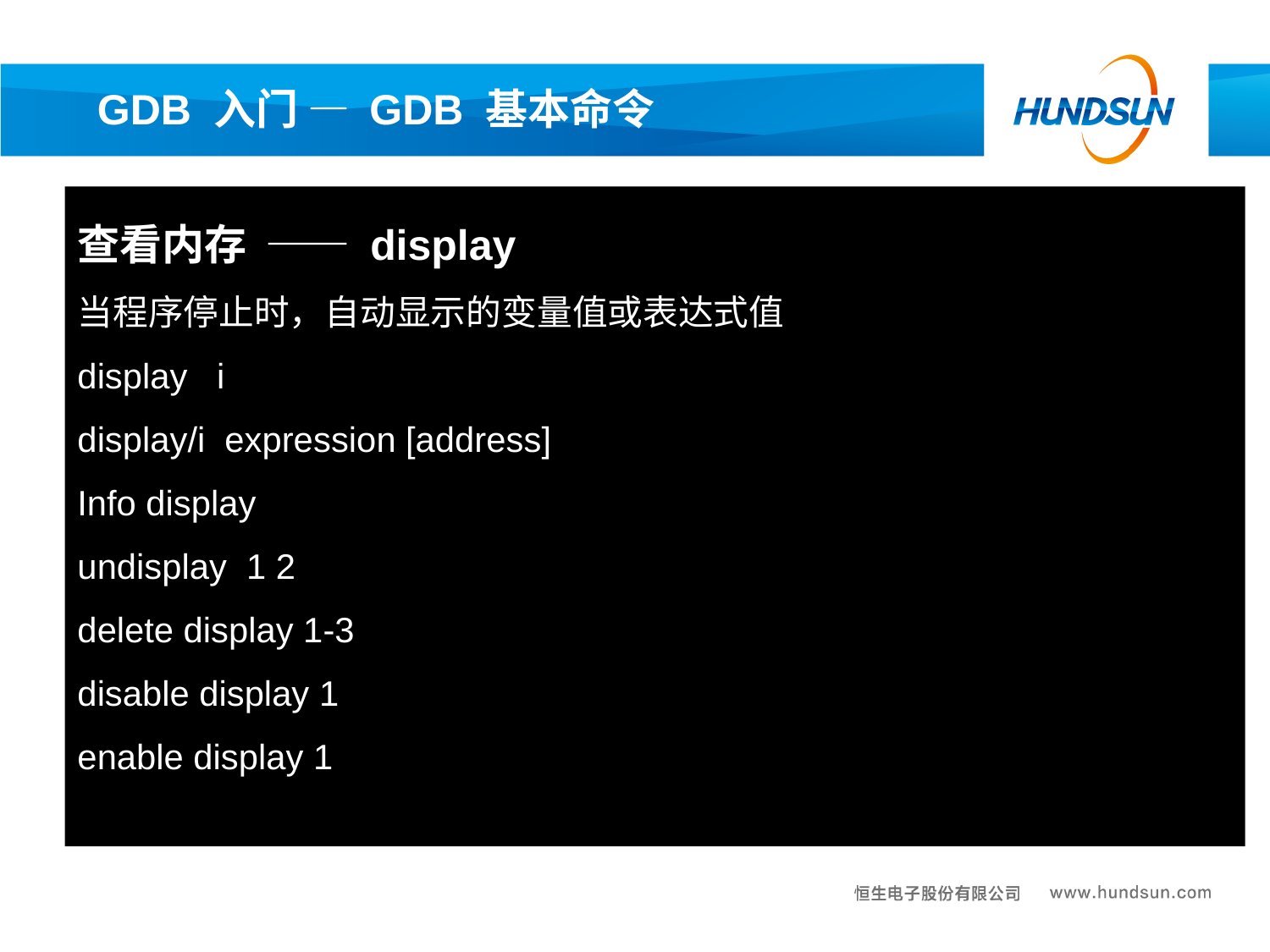

GDB 入门 — GDB 基本命令
查看内存  —— display
当程序停止时，自动显示的变量值或表达式值
display   i
display/i  expression [address]
Info display
undisplay  1 2
delete display 1-3
disable display 1
enable display 1